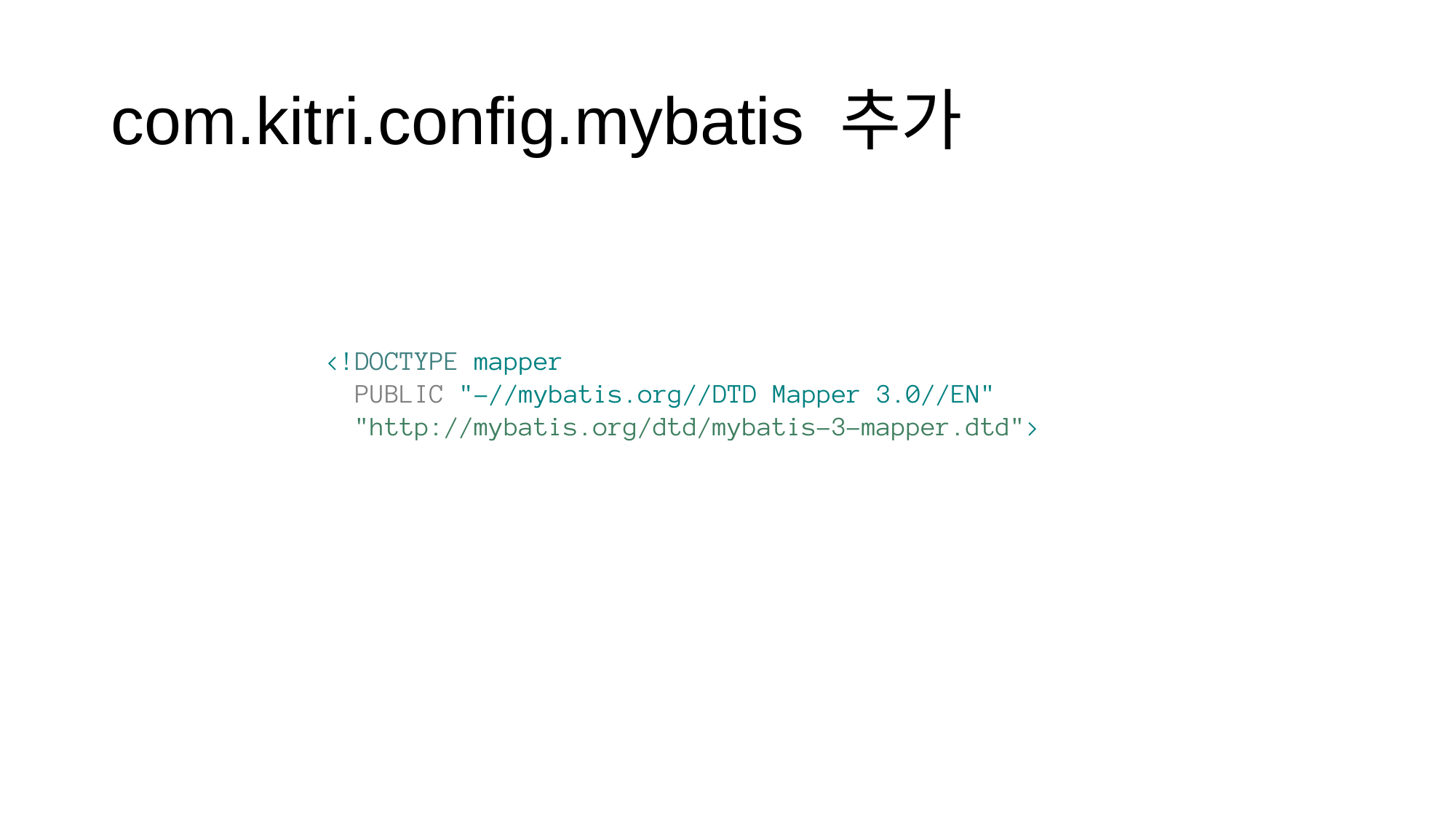

# com.kitri.config.mybatis 추가
<!DOCTYPE mapper
  PUBLIC "-//mybatis.org//DTD Mapper 3.0//EN"
  "http://mybatis.org/dtd/mybatis-3-mapper.dtd">